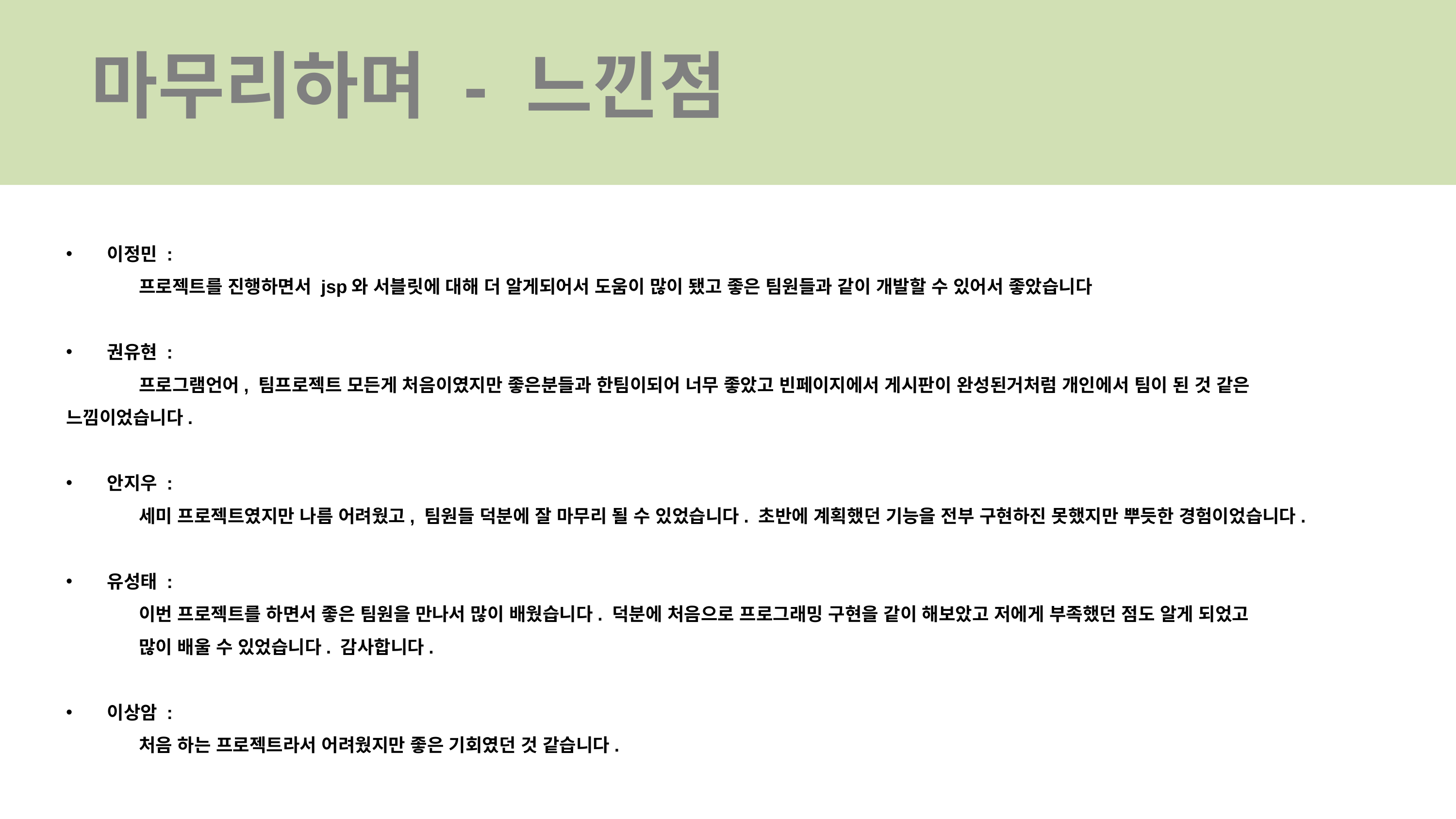

마무리하며 - 느낀점

이정민 :
	프로젝트를 진행하면서 jsp와 서블릿에 대해 더 알게되어서 도움이 많이 됐고 좋은 팀원들과 같이 개발할 수 있어서 좋았습니다

권유현 :
	프로그램언어, 팀프로젝트 모든게 처음이였지만 좋은분들과 한팀이되어 너무 좋았고 빈페이지에서 게시판이 완성된거처럼 개인에서 팀이 된 것 같은 	느낌이었습니다.

안지우 :
	세미 프로젝트였지만 나름 어려웠고, 팀원들 덕분에 잘 마무리 될 수 있었습니다. 초반에 계획했던 기능을 전부 구현하진 못했지만 뿌듯한 경험이었습니다.

유성태 :
	이번 프로젝트를 하면서 좋은 팀원을 만나서 많이 배웠습니다. 덕분에 처음으로 프로그래밍 구현을 같이 해보았고 저에게 부족했던 점도 알게 되었고
	많이 배울 수 있었습니다. 감사합니다.

이상암 :
	처음 하는 프로젝트라서 어려웠지만 좋은 기회였던 것 같습니다.